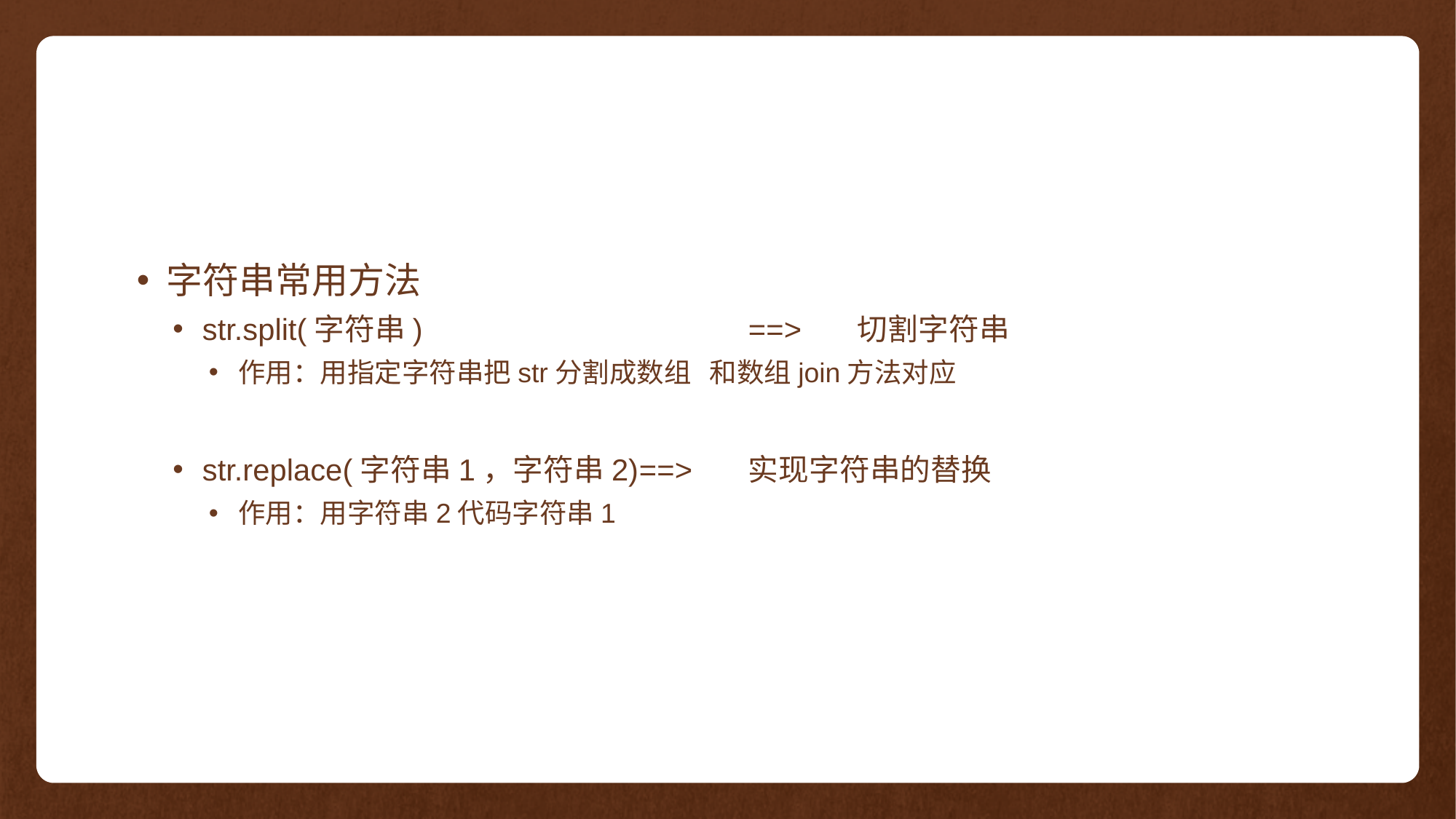

字符串常用方法
str.split(字符串)			==> 	切割字符串
作用：用指定字符串把str分割成数组   和数组join方法对应

str.replace(字符串1，字符串2)	==>	实现字符串的替换
作用：用字符串2代码字符串1